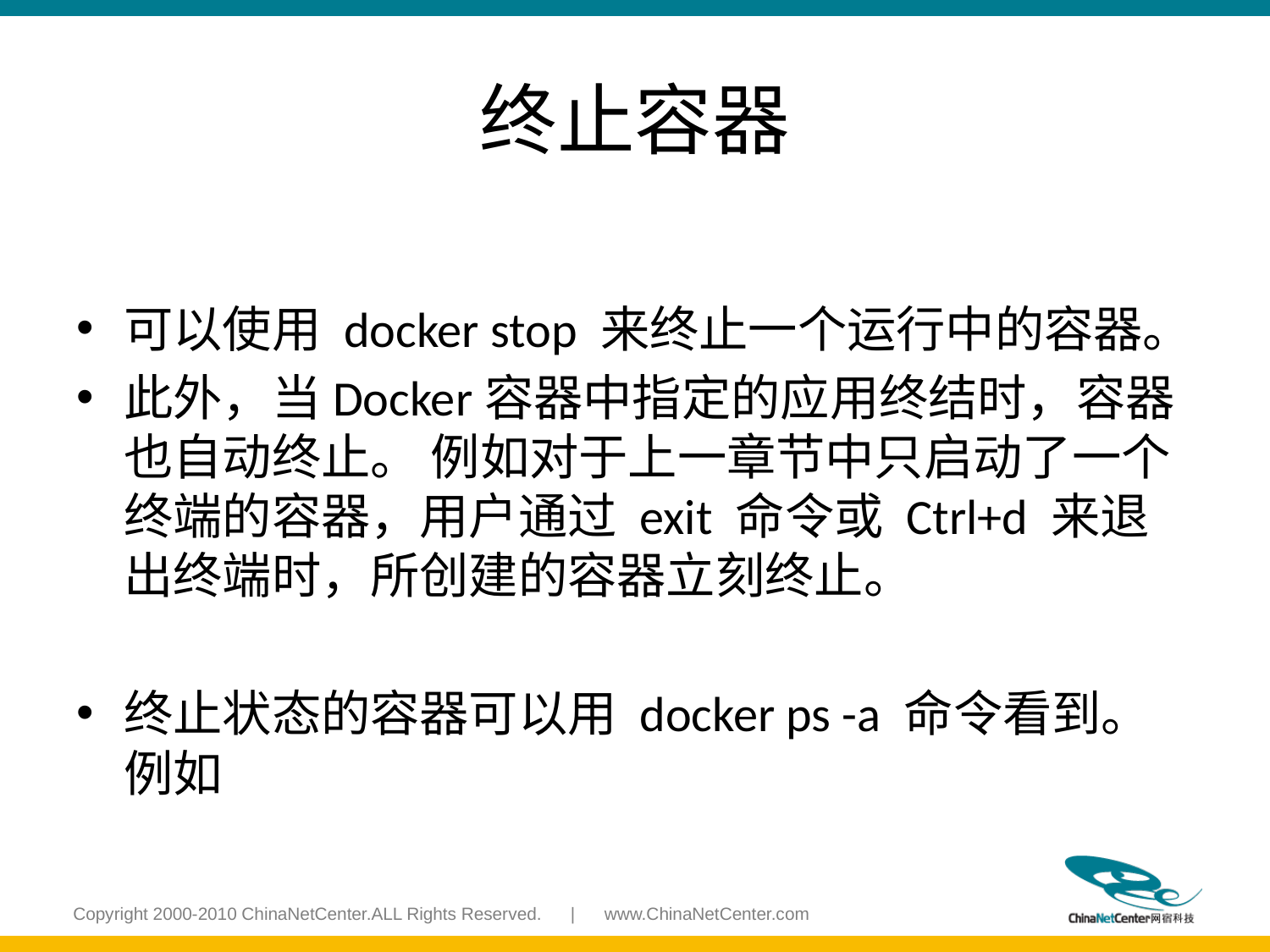

# 终止容器

可以使用 docker stop 来终止一个运行中的容器。
此外，当Docker容器中指定的应用终结时，容器也自动终止。 例如对于上一章节中只启动了一个终端的容器，用户通过 exit 命令或 Ctrl+d 来退出终端时，所创建的容器立刻终止。

终止状态的容器可以用 docker ps -a 命令看到。例如